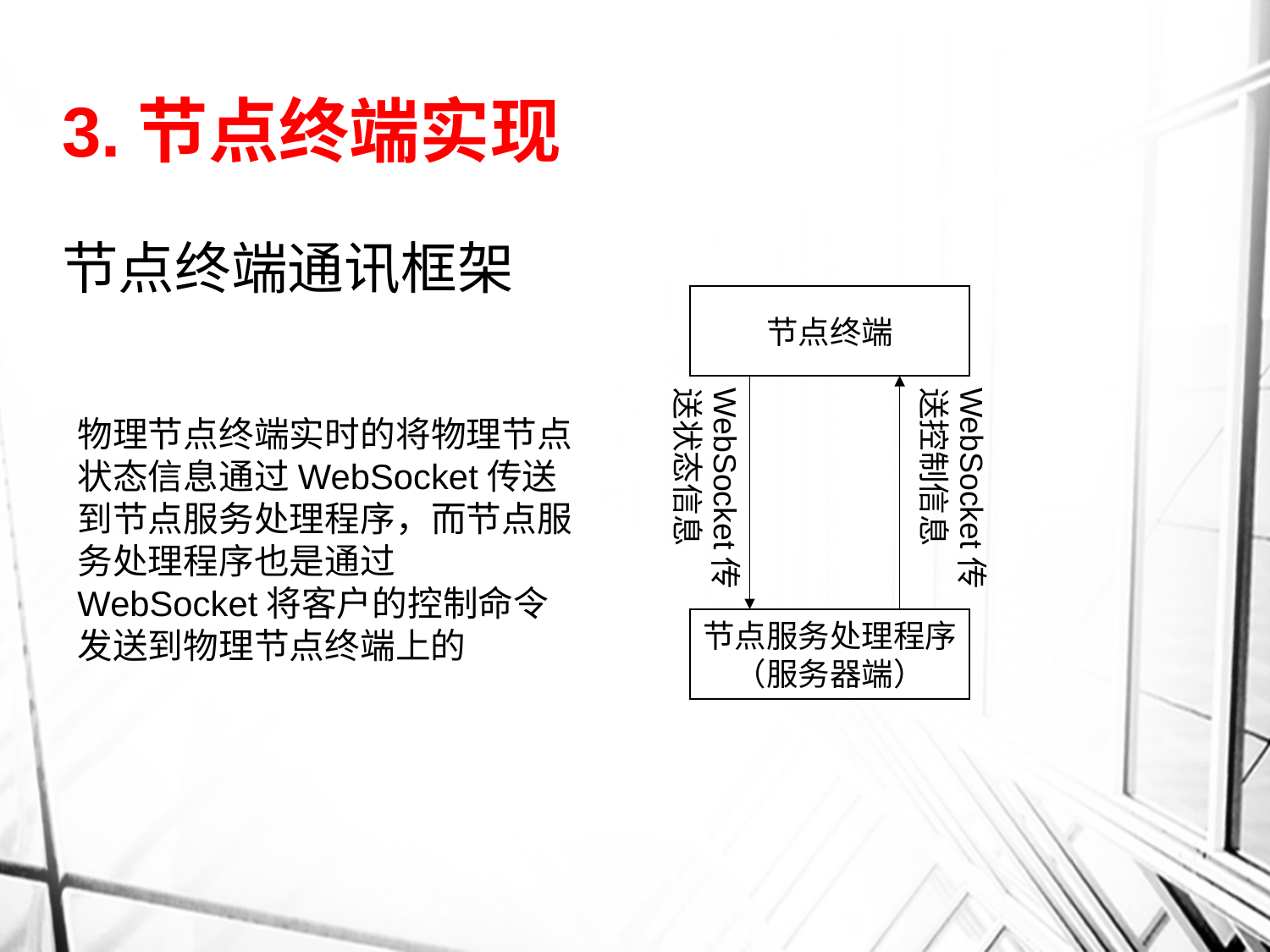

3.节点终端实现
节点终端通讯框架
节点终端
WebSocket传送控制信息
WebSocket传送状态信息
节点服务处理程序
（服务器端）
物理节点终端实时的将物理节点状态信息通过WebSocket传送到节点服务处理程序，而节点服务处理程序也是通过WebSocket将客户的控制命令发送到物理节点终端上的